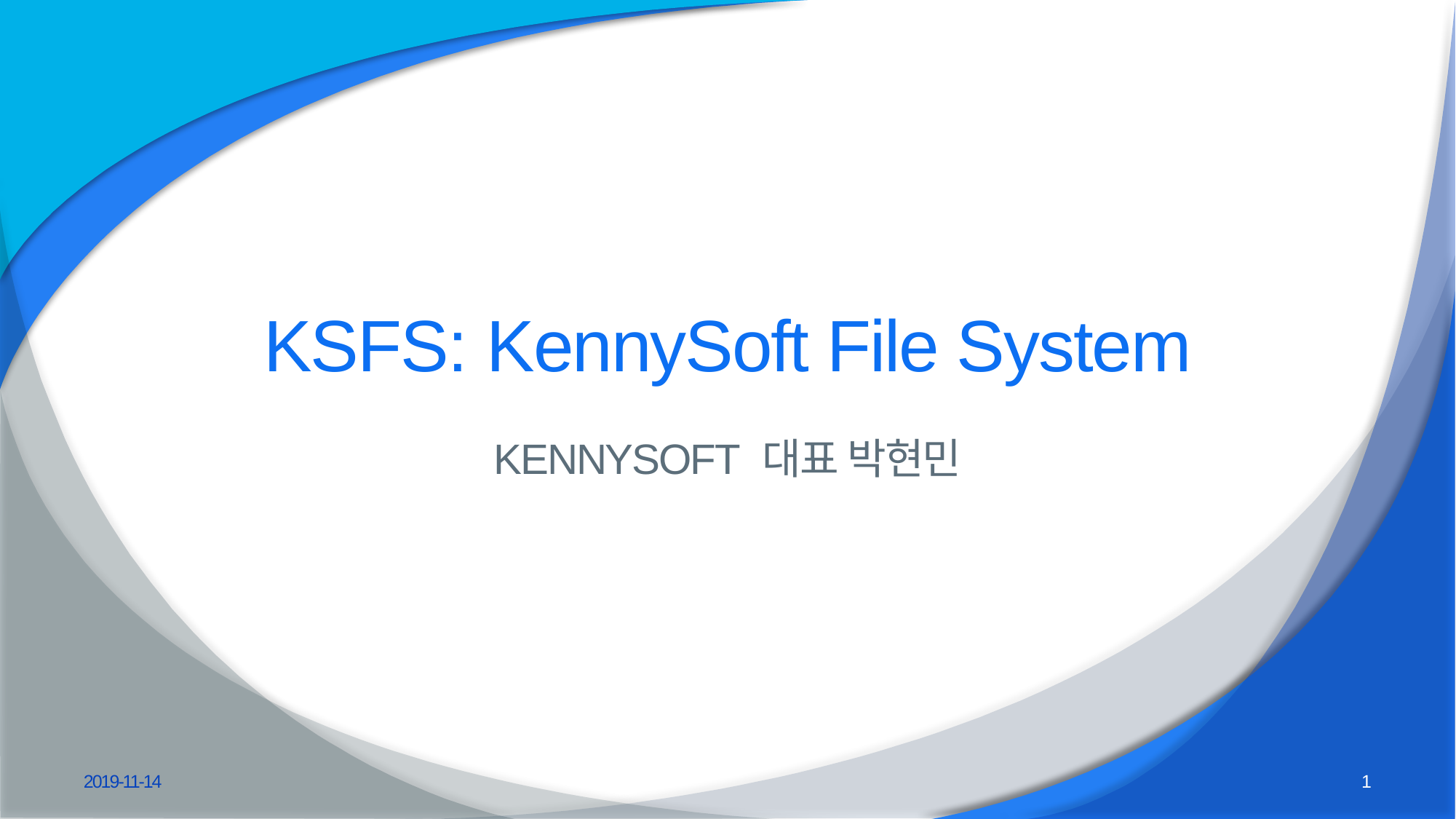

# KSFS: KennySoft File System
KENNYSOFT 대표 박현민
2019-11-14
1